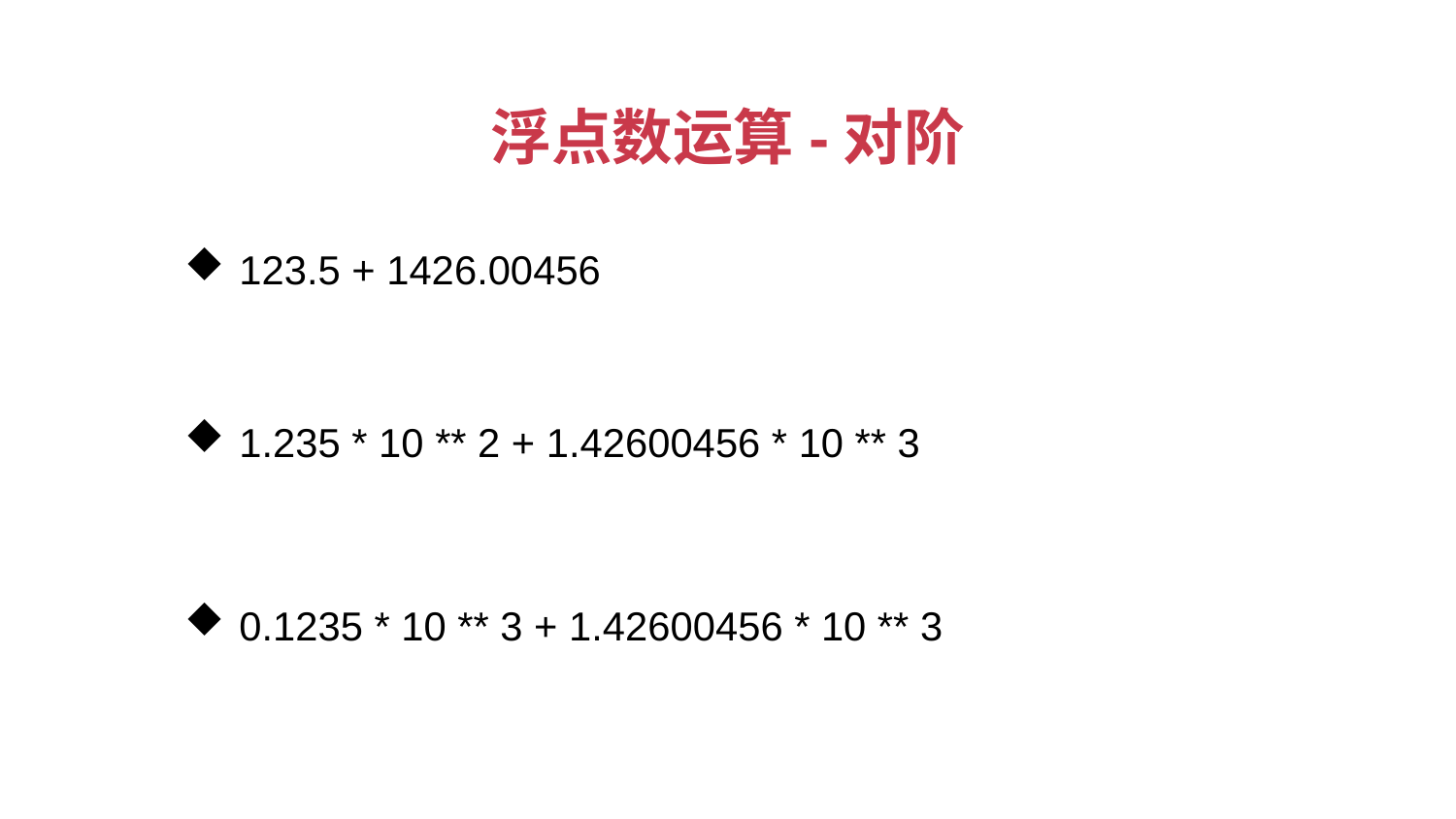

浮点数运算-对阶
123.5 + 1426.00456
1.235 * 10 ** 2 + 1.42600456 * 10 ** 3
0.1235 * 10 ** 3 + 1.42600456 * 10 ** 3